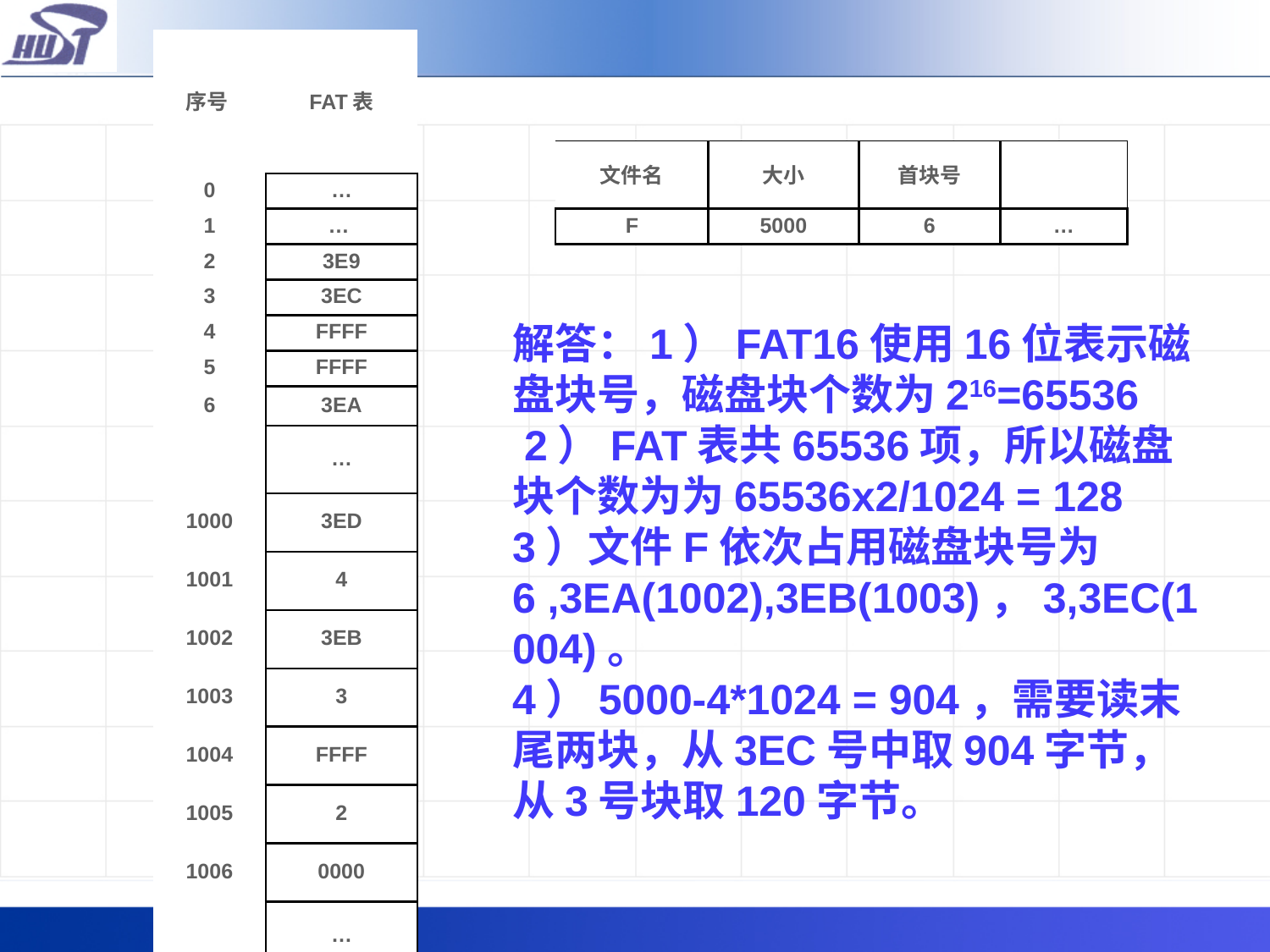

| 序号 | FAT表 |
| --- | --- |
| 0 | … |
| 1 | … |
| 2 | 3E9 |
| 3 | 3EC |
| 4 | FFFF |
| 5 | FFFF |
| 6 | 3EA |
|  | … |
| 1000 | 3ED |
| 1001 | 4 |
| 1002 | 3EB |
| 1003 | 3 |
| 1004 | FFFF |
| 1005 | 2 |
| 1006 | 0000 |
|  | … |
| 文件名 | 大小 | 首块号 |  |
| --- | --- | --- | --- |
| F | 5000 | 6 | … |
解答：1）FAT16使用16位表示磁盘块号，磁盘块个数为216=65536
 2）FAT表共65536项，所以磁盘块个数为为65536x2/1024 = 128
3）文件F依次占用磁盘块号为6 ,3EA(1002),3EB(1003)，3,3EC(1004)。
4）5000-4*1024 = 904，需要读末尾两块，从3EC号中取904字节，从3号块取120字节。